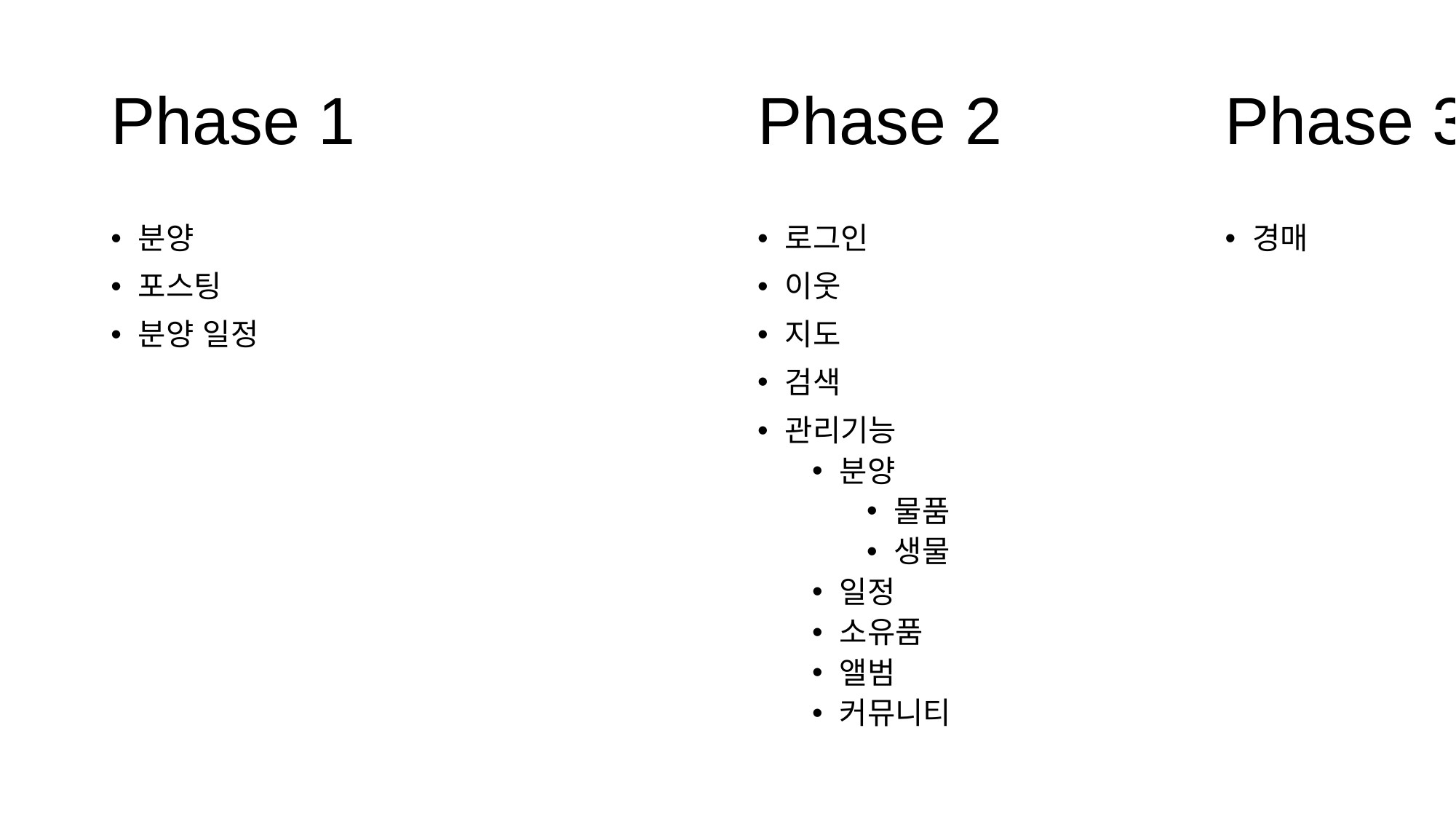

# Phase 1
Phase 2
Phase 3
분양
포스팅
분양 일정

로그인
이웃
지도
검색
관리기능
분양
물품
생물
일정
소유품
앨범
커뮤니티

경매